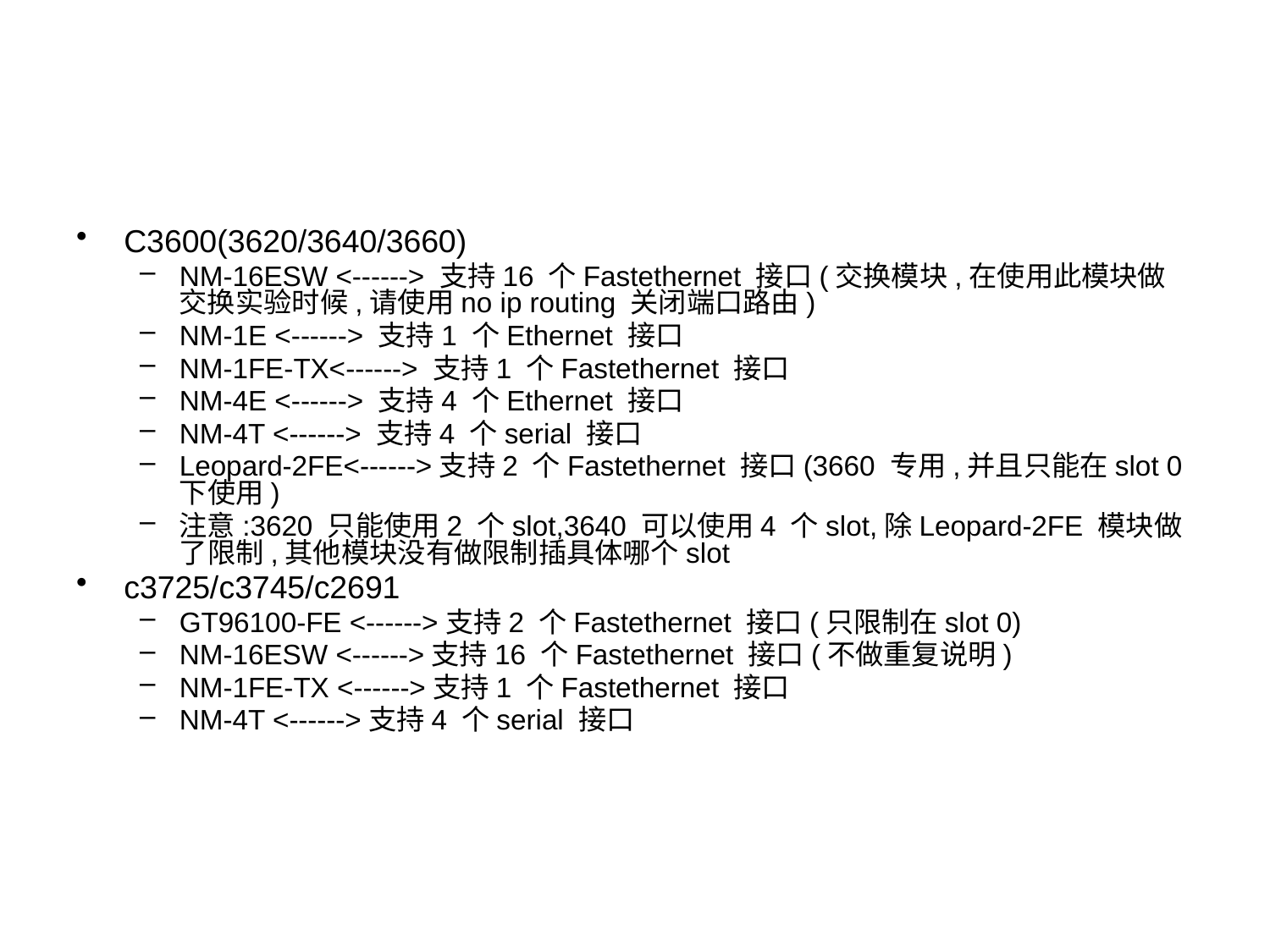

#
C3600(3620/3640/3660)
NM-16ESW <------> 支持16 个Fastethernet 接口(交换模块,在使用此模块做交换实验时候,请使用no ip routing 关闭端口路由)
NM-1E <------> 支持1 个Ethernet 接口
NM-1FE-TX<------> 支持1 个Fastethernet 接口
NM-4E <------> 支持4 个Ethernet 接口
NM-4T <------> 支持4 个serial 接口
Leopard-2FE<------>支持2 个Fastethernet 接口(3660 专用,并且只能在slot 0 下使用)
注意:3620 只能使用2 个slot,3640 可以使用4 个slot,除Leopard-2FE 模块做了限制,其他模块没有做限制插具体哪个slot
c3725/c3745/c2691
GT96100-FE <------>支持2 个Fastethernet 接口(只限制在slot 0)
NM-16ESW <------>支持16 个Fastethernet 接口(不做重复说明)
NM-1FE-TX <------>支持1 个Fastethernet 接口
NM-4T <------>支持4 个serial 接口